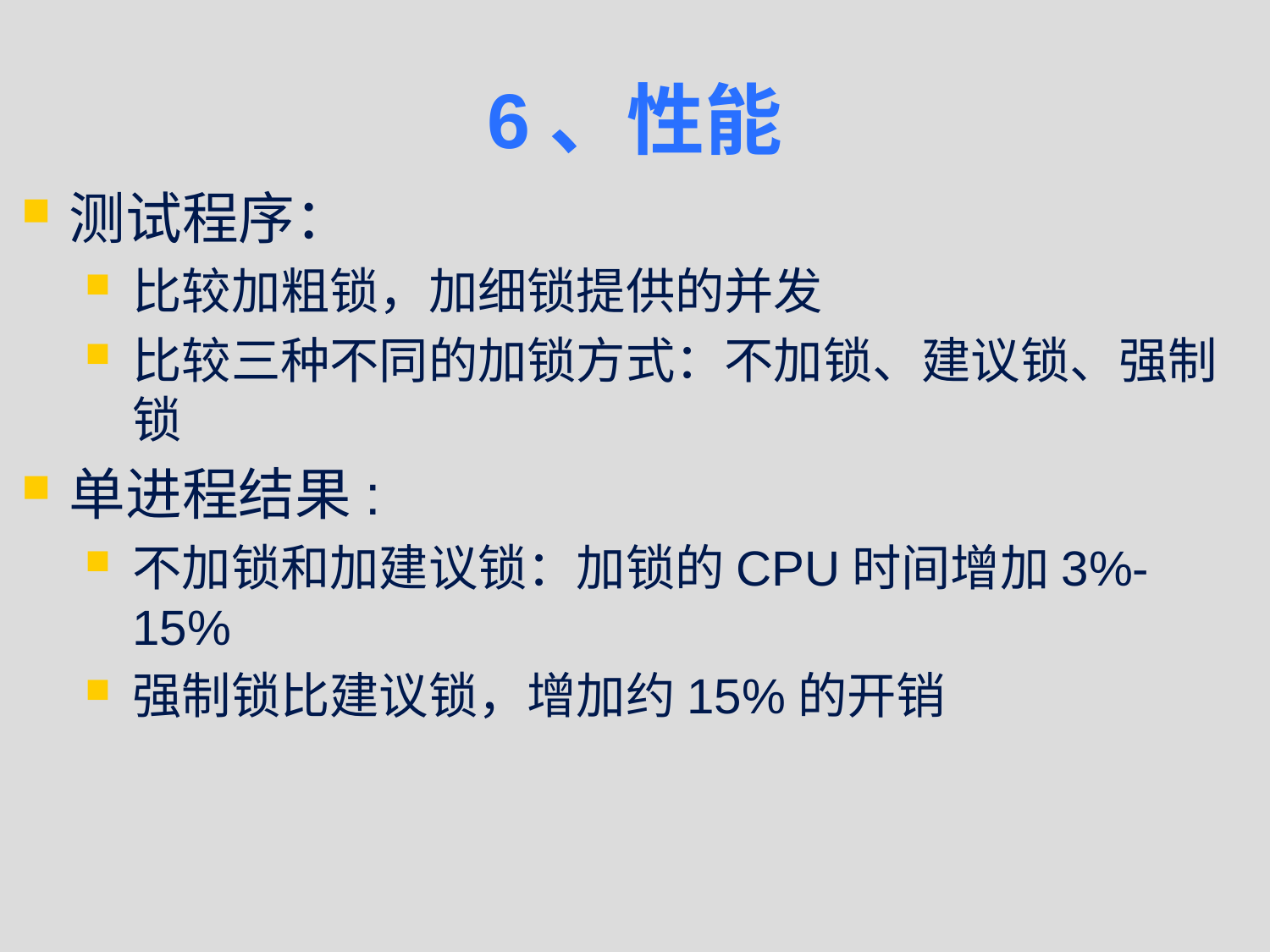

# 6、性能
测试程序：
比较加粗锁，加细锁提供的并发
比较三种不同的加锁方式：不加锁、建议锁、强制锁
单进程结果:
不加锁和加建议锁：加锁的CPU时间增加3%-15%
强制锁比建议锁，增加约15%的开销